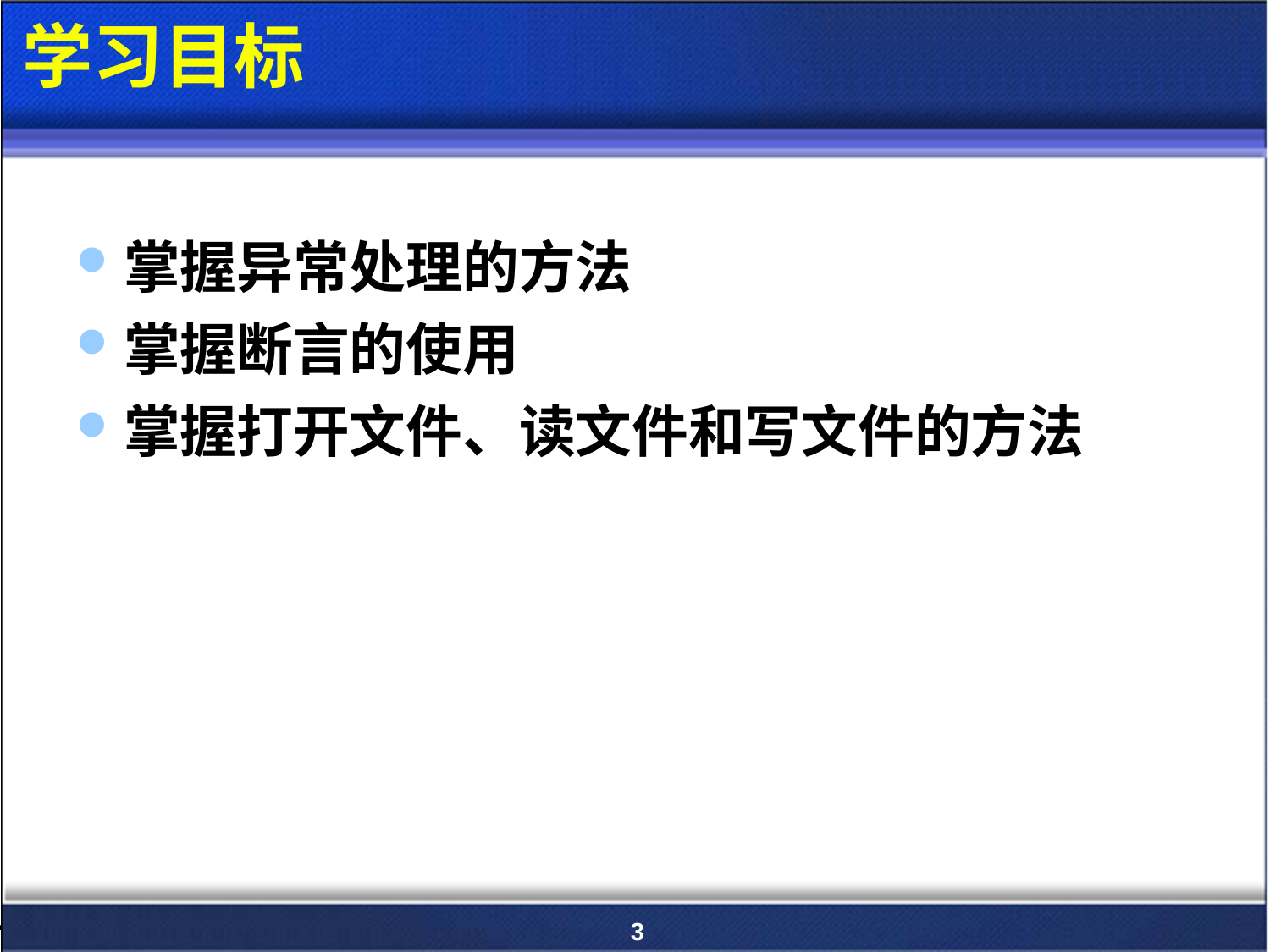

# 学习目标
掌握异常处理的方法
掌握断言的使用
掌握打开文件、读文件和写文件的方法

3